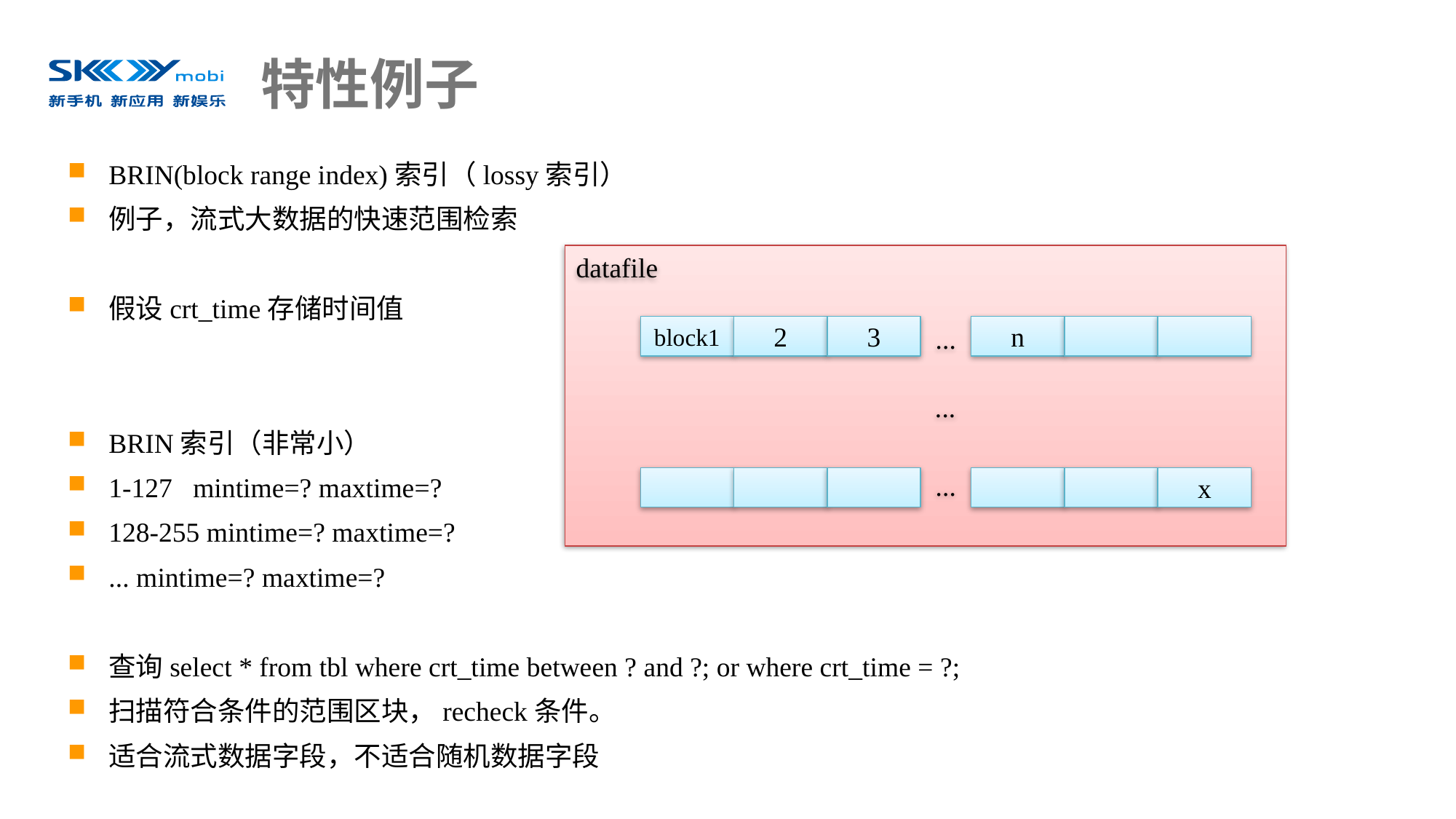

# 特性例子
BRIN(block range index)索引（lossy索引）
例子，流式大数据的快速范围检索

假设crt_time存储时间值

BRIN索引（非常小）
1-127   mintime=? maxtime=?
128-255 mintime=? maxtime=?
... mintime=? maxtime=?

查询select * from tbl where crt_time between ? and ?; or where crt_time = ?;
扫描符合条件的范围区块，recheck条件。
适合流式数据字段，不适合随机数据字段

datafile
block1
2
3
...
n

...
...

x